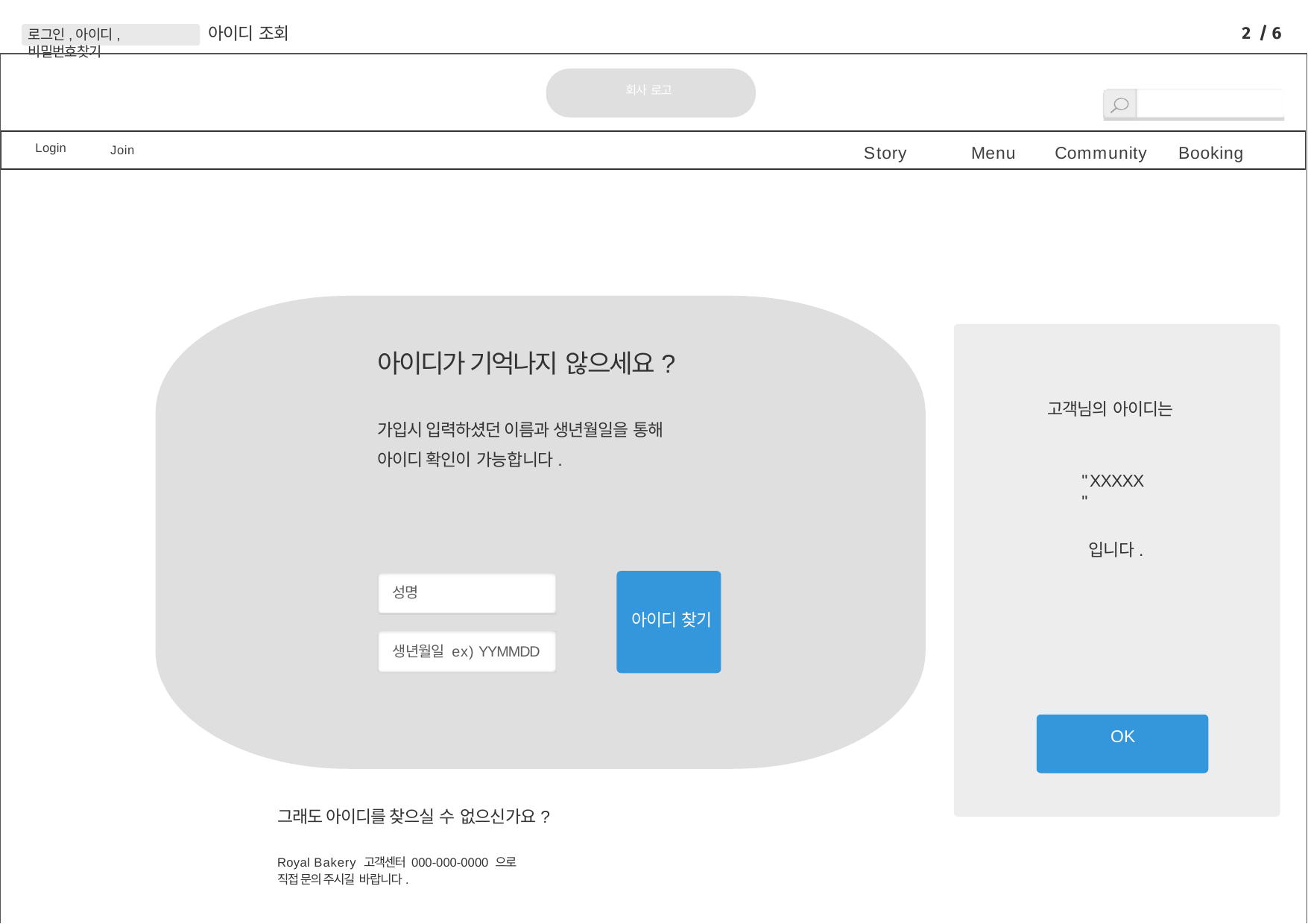

2 / 6
아이디 조회

로그인,아이디,비밀번호찾기

회사 로고

Login
Story
Menu
Community
Booking
Join

아이디가 기억나지 않으세요?
고객님의 아이디는
가입시 입력하셨던 이름과 생년월일을 통해  아이디 확인이 가능합니다.
"XXXXX"

입니다.

성명
아이디 찾기
생년월일 ex) YYMMDD

OK
그래도 아이디를 찾으실 수 없으신가요?

Royal Bakery 고객센터 000-000-0000 으로  직접 문의 주시길 바랍니다.